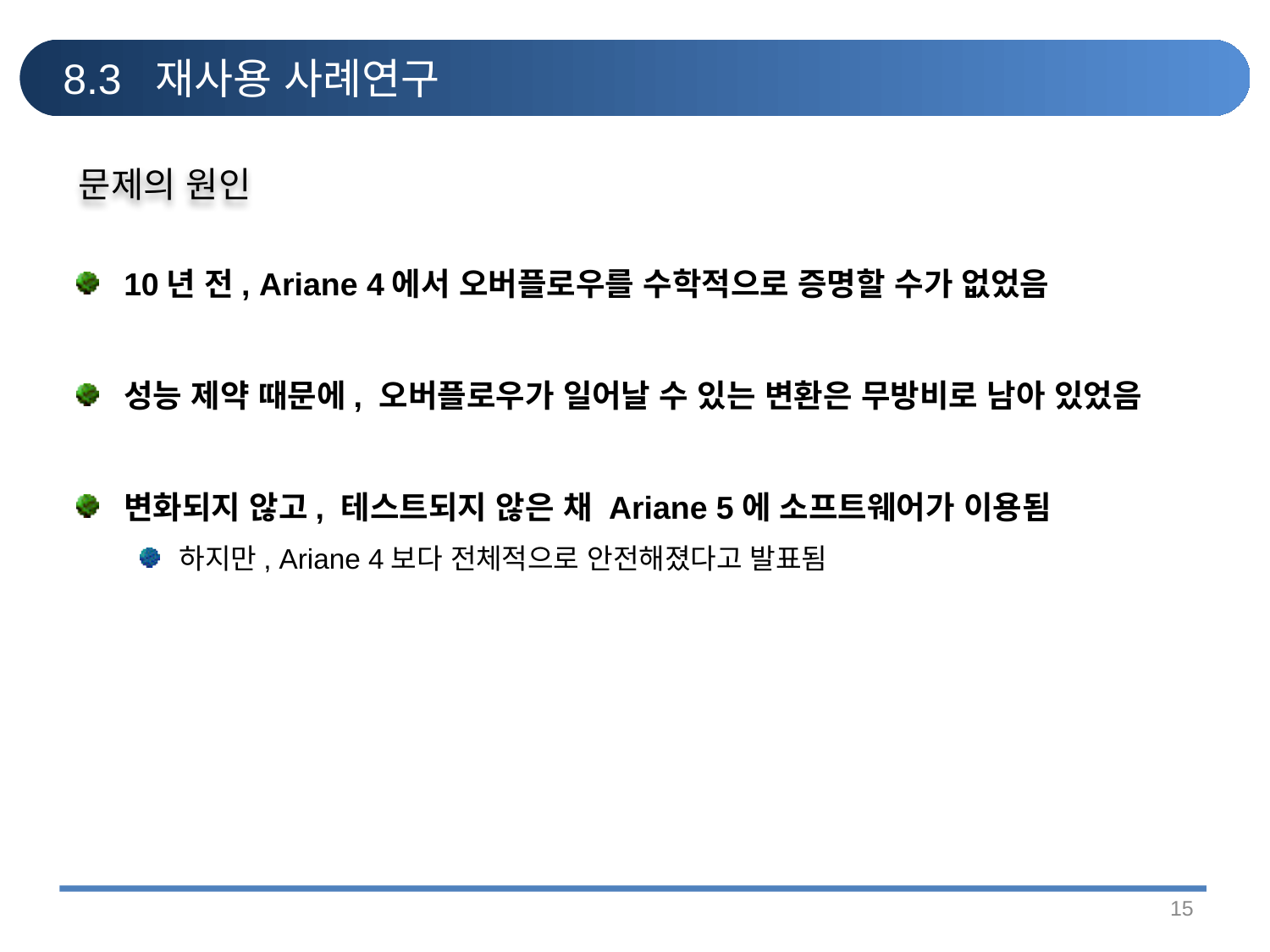

# 8.3  재사용 사례연구
문제의 원인
10년 전, Ariane 4에서 오버플로우를 수학적으로 증명할 수가 없었음

성능 제약 때문에, 오버플로우가 일어날 수 있는 변환은 무방비로 남아 있었음

변화되지 않고, 테스트되지 않은 채 Ariane 5에 소프트웨어가 이용됨
하지만, Ariane 4보다 전체적으로 안전해졌다고 발표됨
15